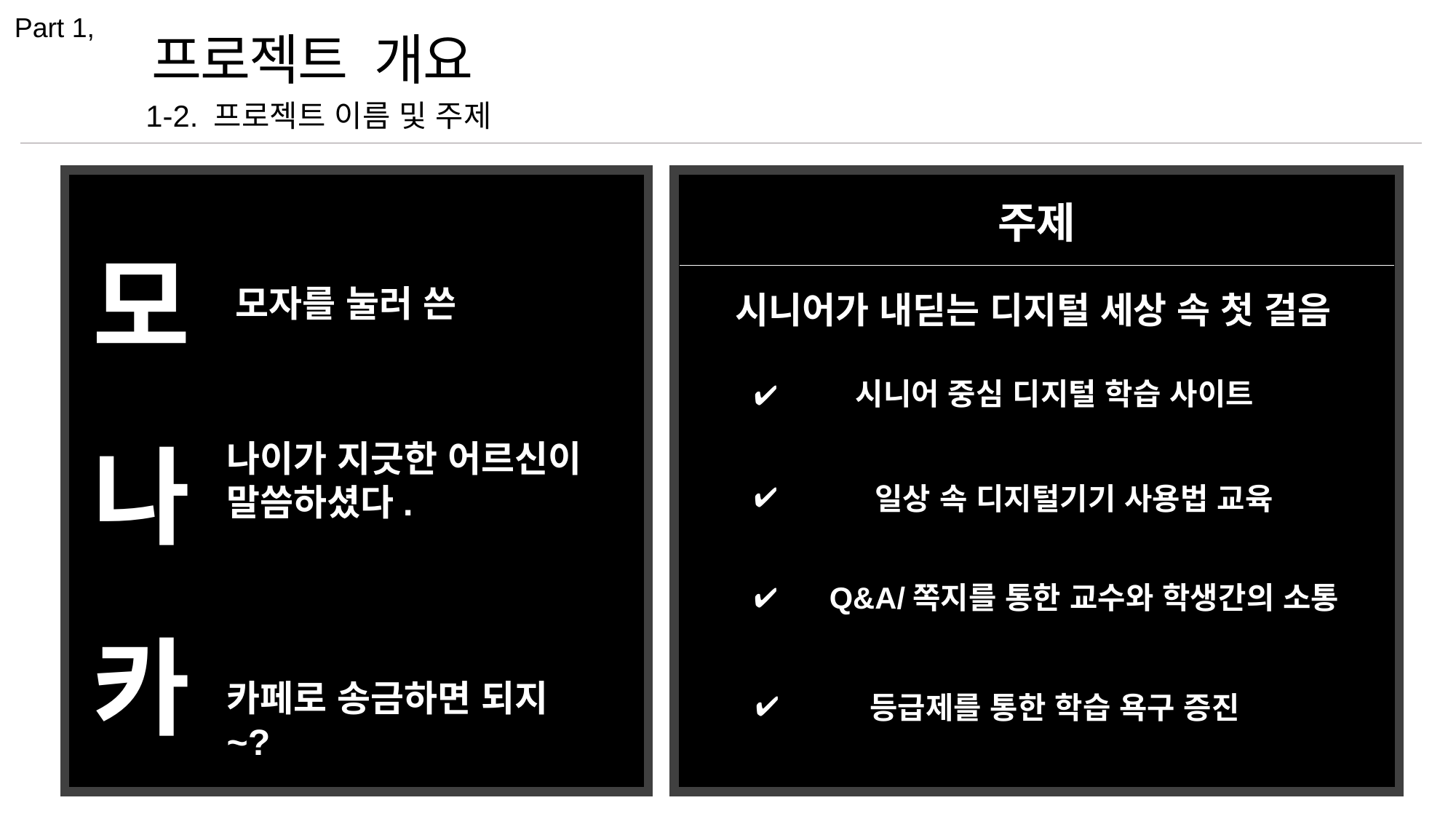

Part 1,
프로젝트  개요
1-2. 프로젝트 이름 및 주제
모
나
카

주제
모자를 눌러 쓴
시니어가 내딛는 디지털 세상 속 첫 걸음
시니어 중심 디지털 학습 사이트
✔
나이가 지긋한 어르신이
말씀하셨다.
✔
일상 속 디지털기기 사용법 교육
Q&A/쪽지를 통한 교수와 학생간의 소통
✔
카페로 송금하면 되지~?
✔
등급제를 통한 학습 욕구 증진